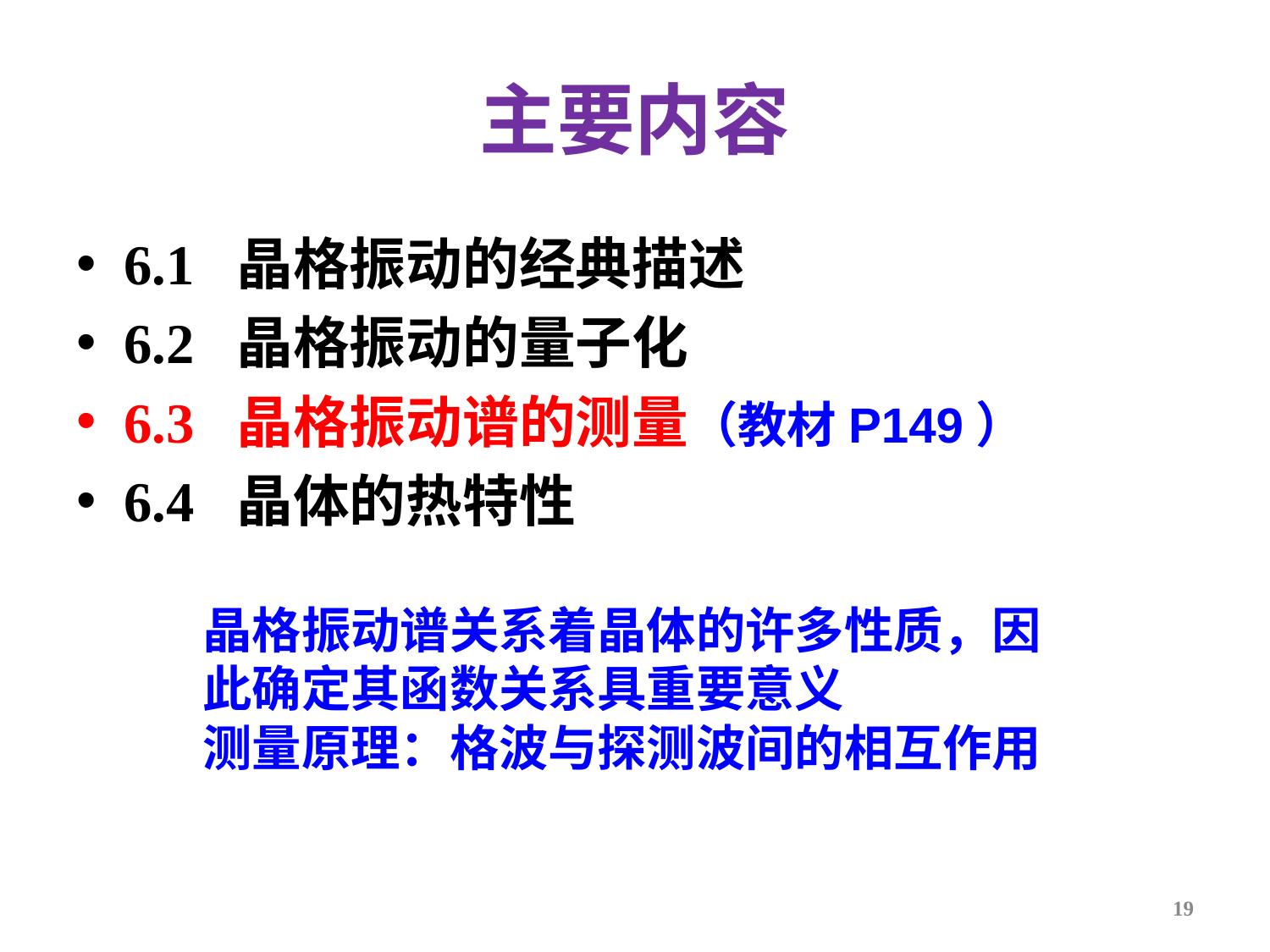

# 主要内容
6.1  晶格振动的经典描述
6.2  晶格振动的量子化
6.3  晶格振动谱的测量（教材P149）
6.4  晶体的热特性
晶格振动谱关系着晶体的许多性质，因此确定其函数关系具重要意义
测量原理：格波与探测波间的相互作用
19